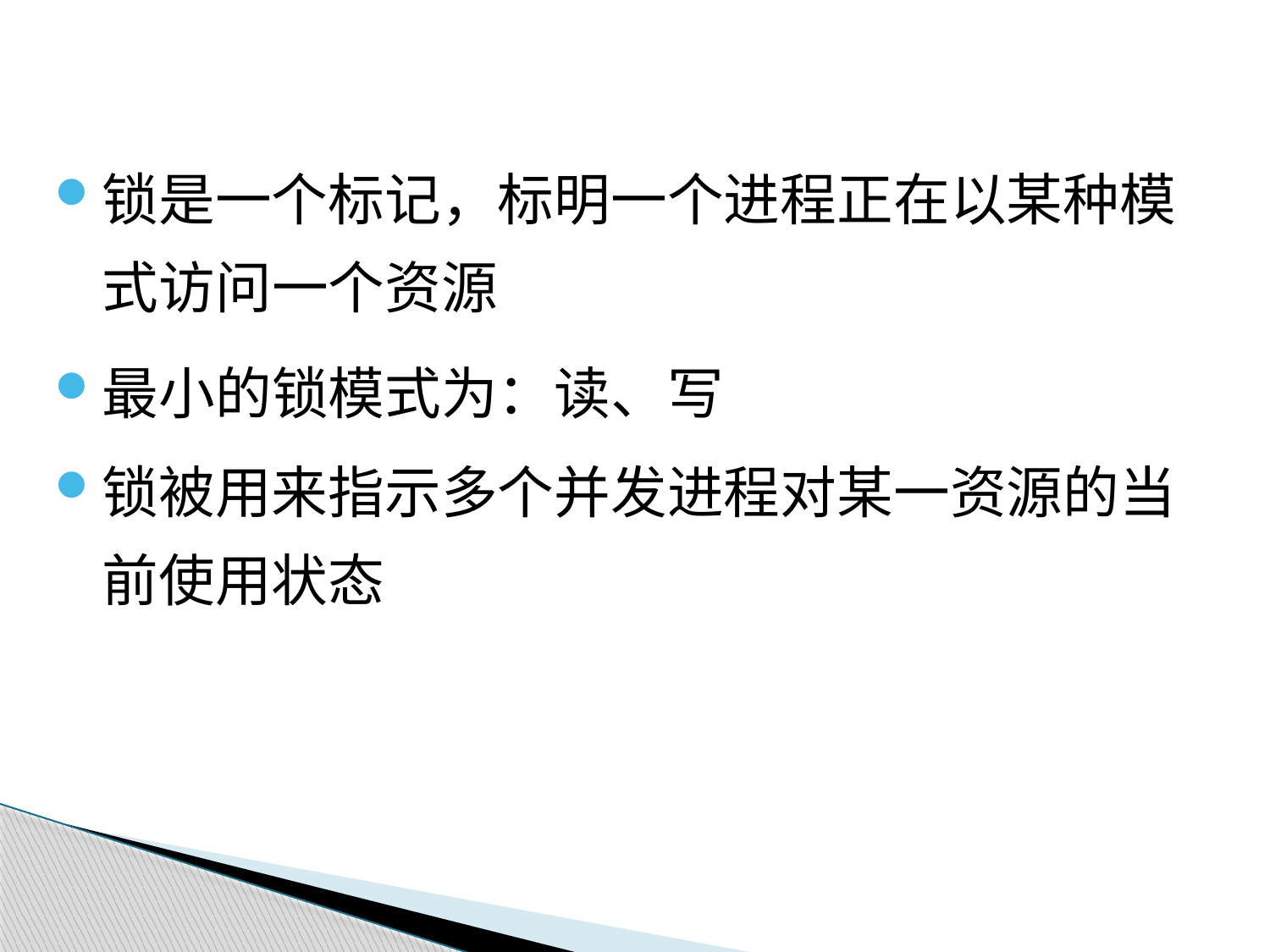

锁是一个标记，标明一个进程正在以某种模式访问一个资源
最小的锁模式为：读、写
锁被用来指示多个并发进程对某一资源的当前使用状态